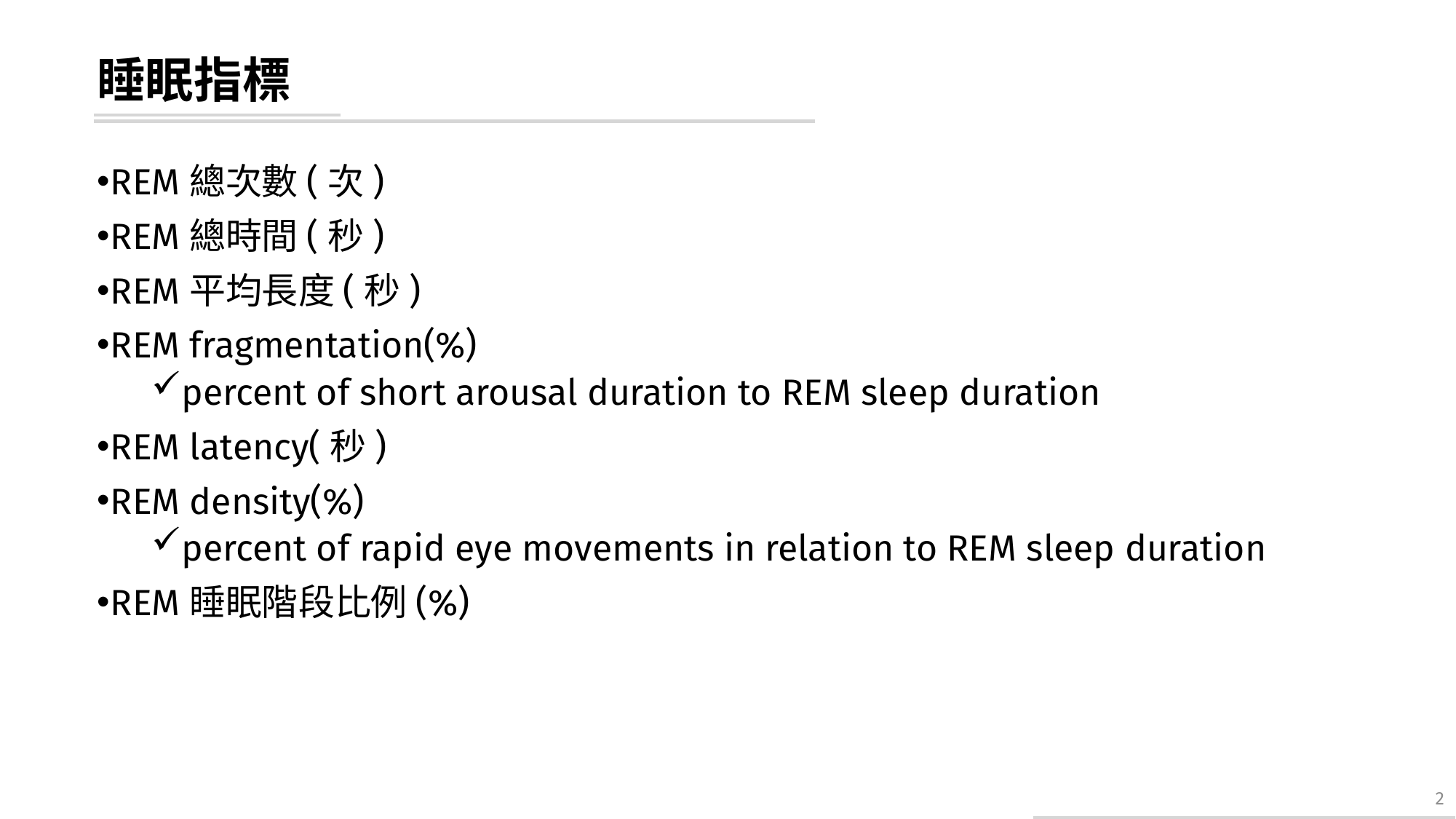

# 睡眠指標
REM總次數(次)
REM總時間(秒)
REM平均長度(秒)
REM fragmentation(%)
percent of short arousal duration to REM sleep duration
REM latency(秒)
REM density(%)
percent of rapid eye movements in relation to REM sleep duration
REM睡眠階段比例(%)

2